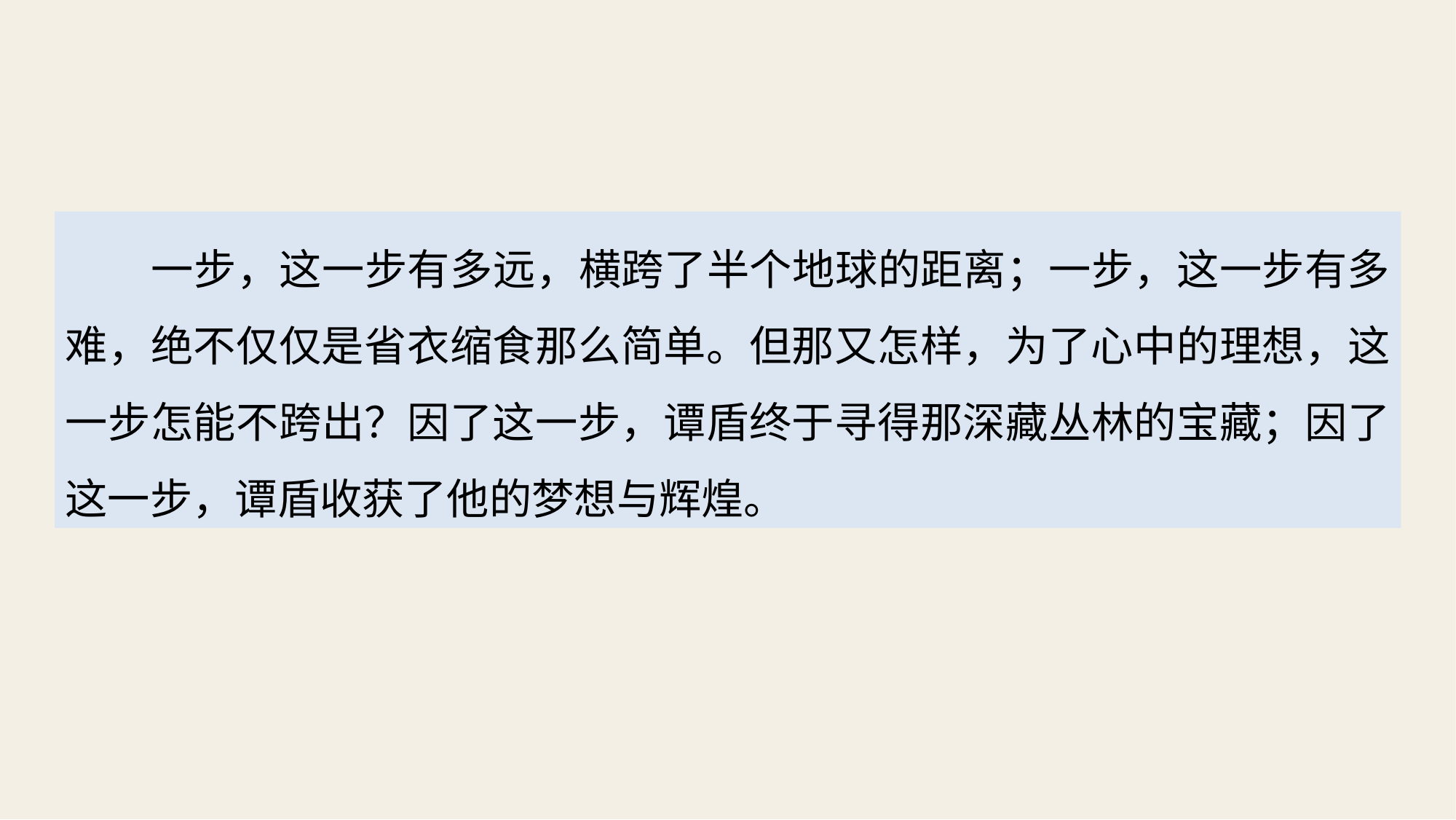

一步，这一步有多远，横跨了半个地球的距离；一步，这一步有多难，绝不仅仅是省衣缩食那么简单。但那又怎样，为了心中的理想，这一步怎能不跨出？因了这一步，谭盾终于寻得那深藏丛林的宝藏；因了这一步，谭盾收获了他的梦想与辉煌。